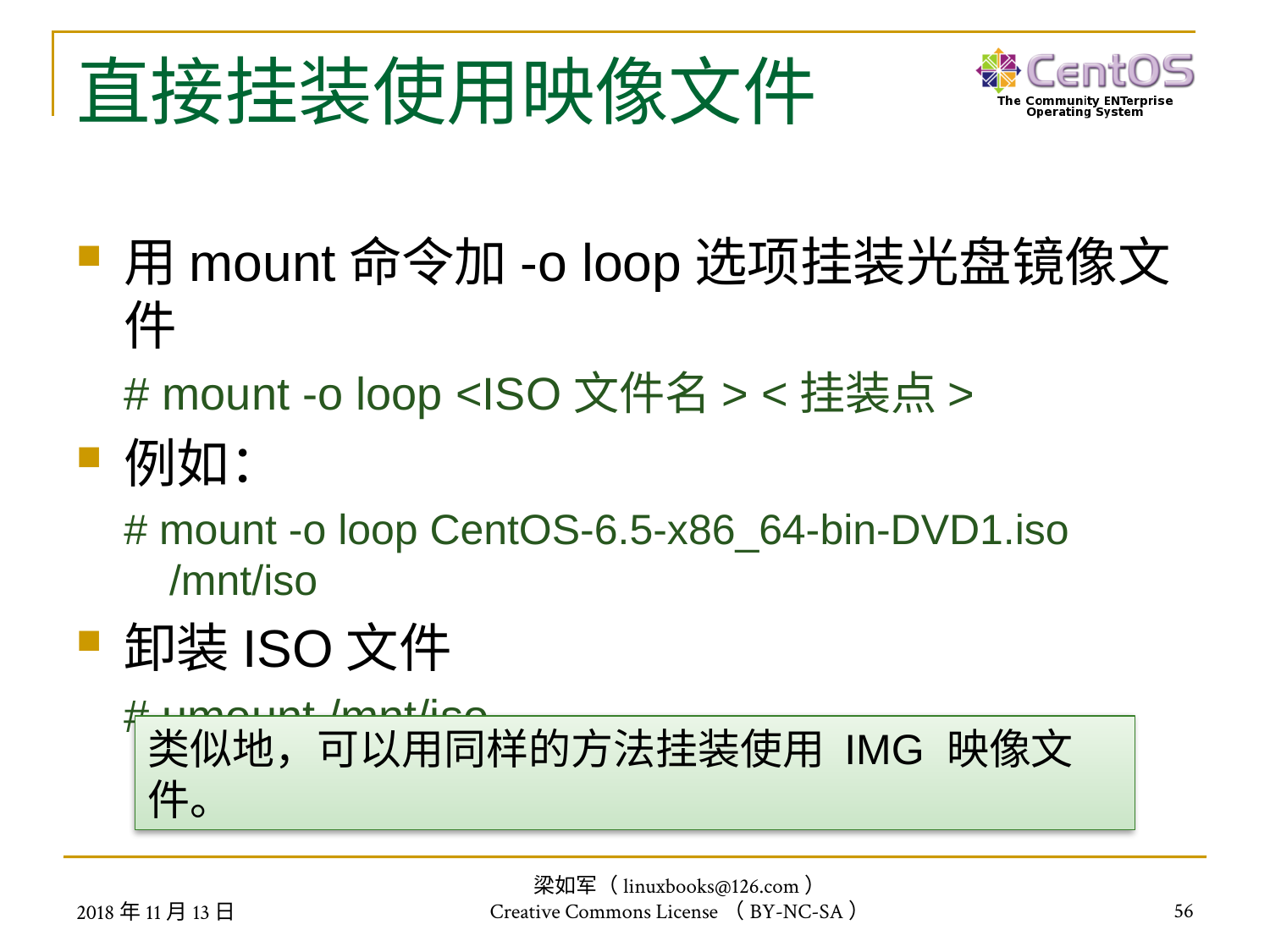

# 直接挂装使用映像文件
用mount命令加-o loop选项挂装光盘镜像文件
# mount -o loop <ISO文件名> <挂装点>
例如：
# mount -o loop CentOS-6.5-x86_64-bin-DVD1.iso /mnt/iso
卸装ISO文件
# umount /mnt/iso
类似地，可以用同样的方法挂装使用 IMG 映像文件。
梁如军（linuxbooks@126.com）
Creative Commons License（BY-NC-SA）
2018年11月13日
56